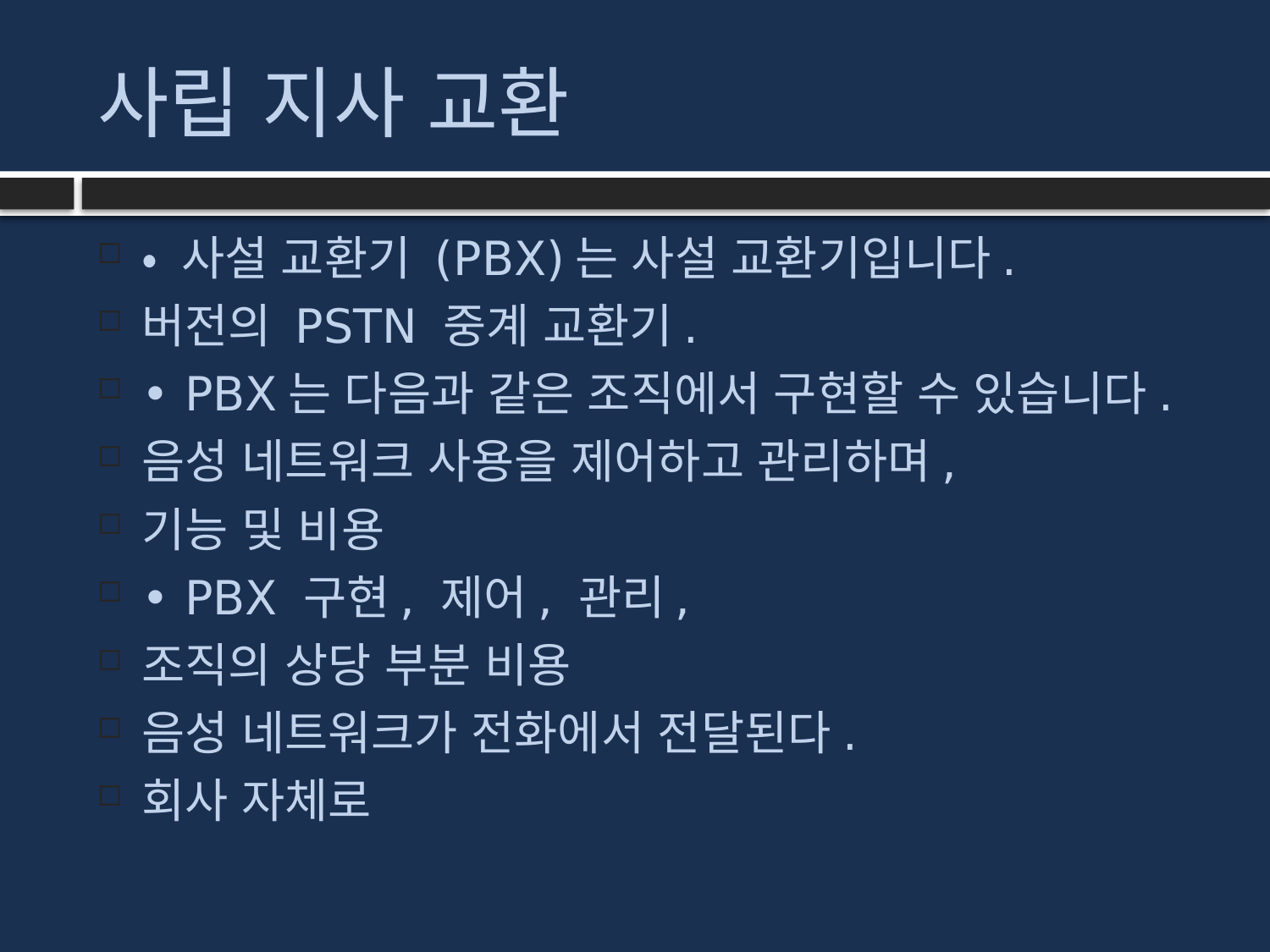

# 사립 지사 교환
• 사설 교환기 (PBX)는 사설 교환기입니다.
버전의 PSTN 중계 교환기.
• PBX는 다음과 같은 조직에서 구현할 수 있습니다.
음성 네트워크 사용을 제어하고 관리하며,
기능 및 비용
• PBX 구현, 제어, 관리,
조직의 상당 부분 비용
음성 네트워크가 전화에서 전달된다.
회사 자체로